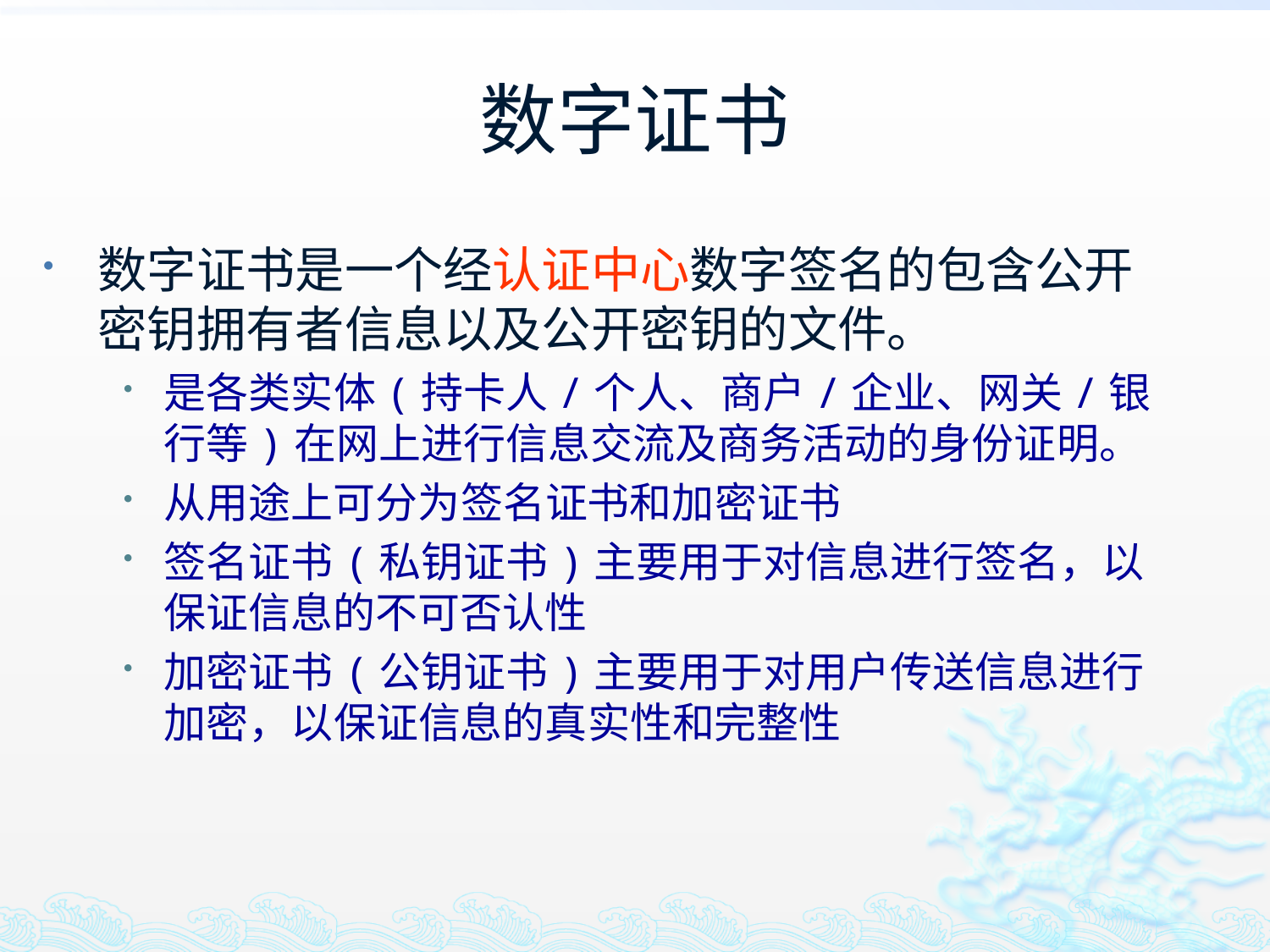

# 数字证书
数字证书是一个经认证中心数字签名的包含公开密钥拥有者信息以及公开密钥的文件。
是各类实体(持卡人/个人、商户/企业、网关/银行等)在网上进行信息交流及商务活动的身份证明。
从用途上可分为签名证书和加密证书
签名证书(私钥证书)主要用于对信息进行签名，以保证信息的不可否认性
加密证书(公钥证书)主要用于对用户传送信息进行加密，以保证信息的真实性和完整性